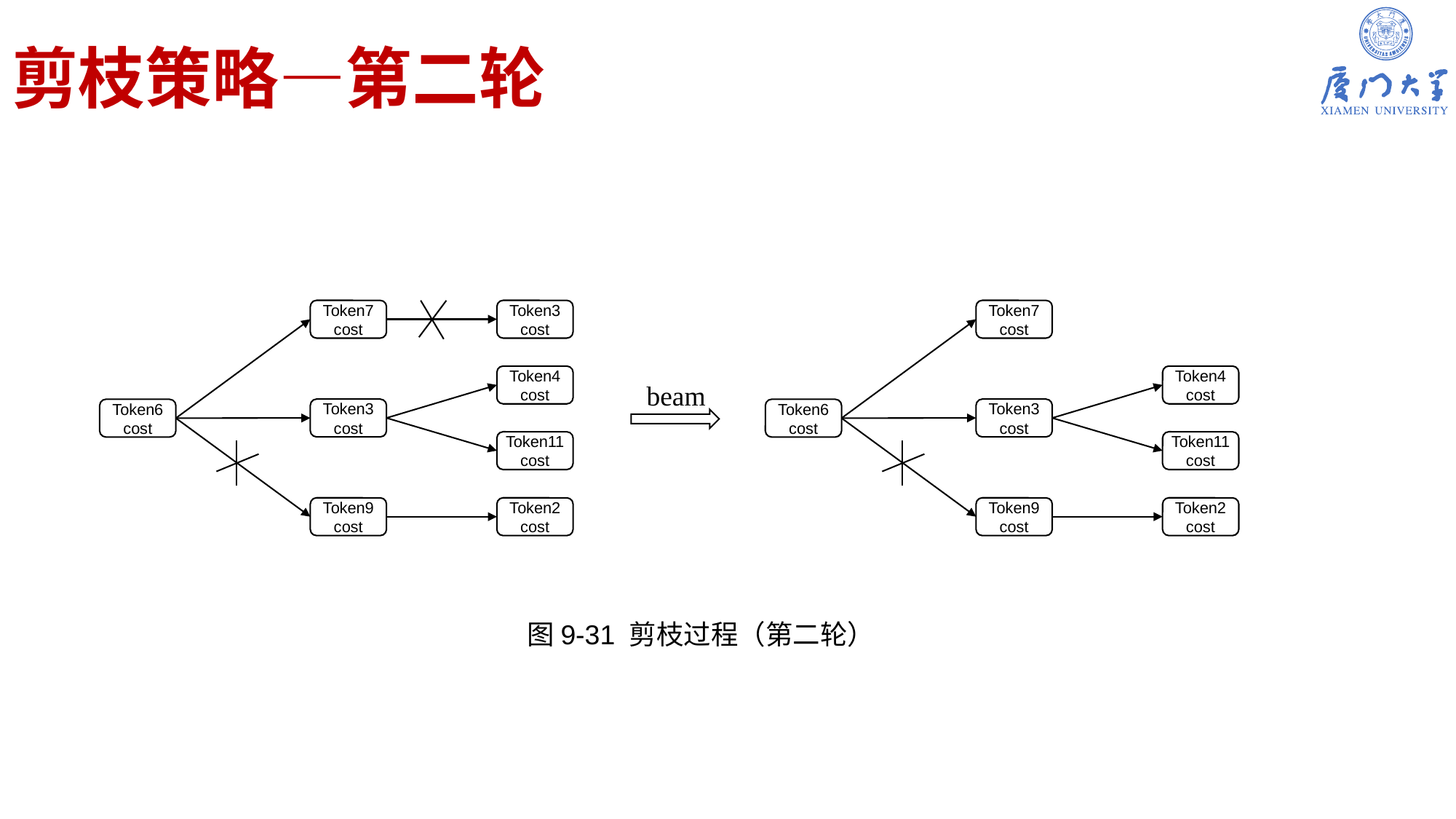

# 剪枝策略—第二轮
Token7
cost
Token3
cost
Token7
cost
Token4
cost
Token4
cost
beam
Token3
cost
Token3
cost
Token6
cost
Token6
cost

Token11
cost
Token11
cost
Token9
cost
Token2
cost
Token9
cost
Token2
cost
图9-31 剪枝过程（第二轮）